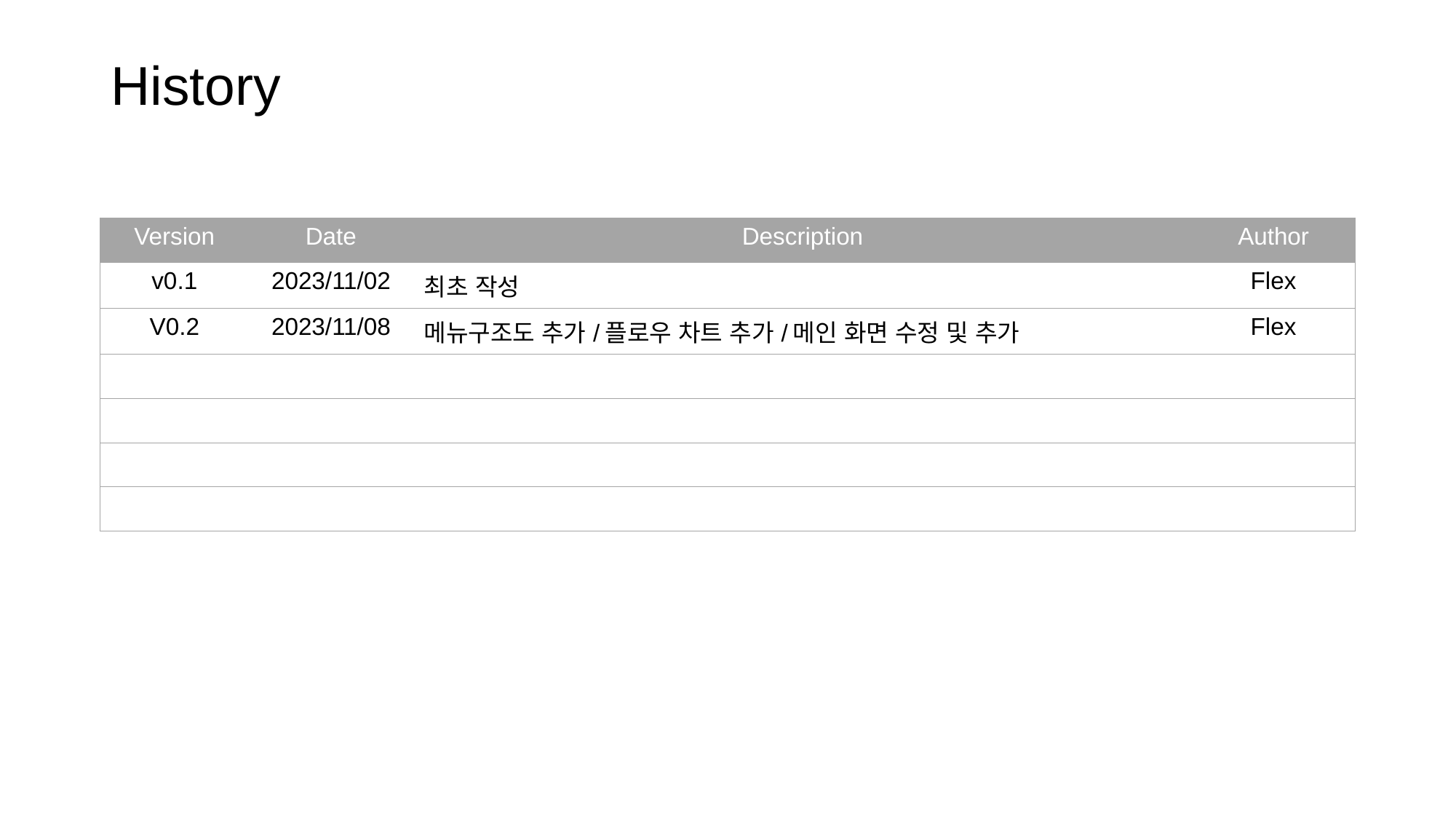

# History
| Version | Date | Description | Author |
| --- | --- | --- | --- |
| v0.1 | 2023/11/02 | 최초 작성 | Flex |
| V0.2 | 2023/11/08 | 메뉴구조도 추가/플로우 차트 추가/메인 화면 수정 및 추가 | Flex |
|  |  |  |  |
|  |  |  |  |
|  |  |  |  |
|  |  |  |  |